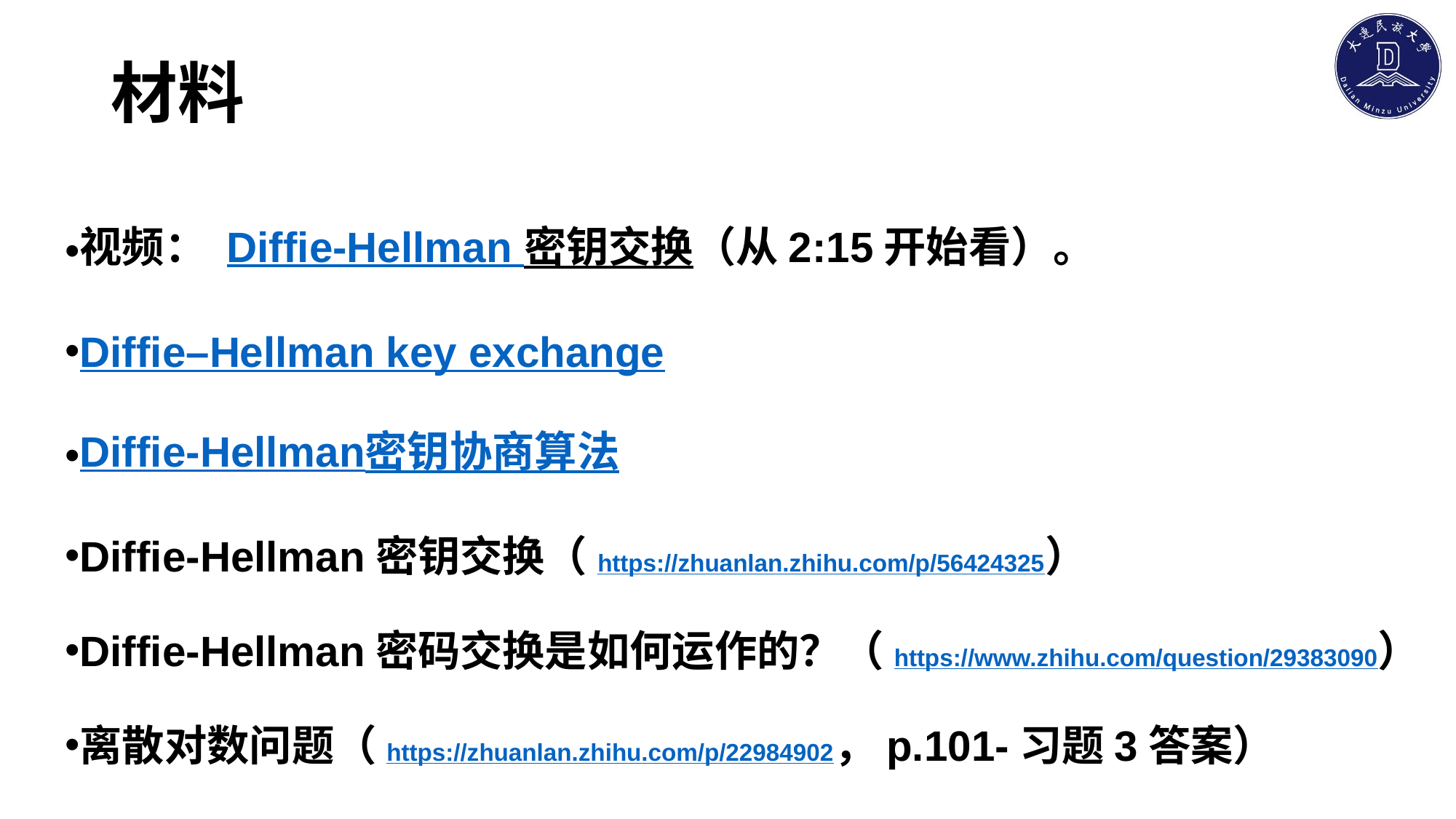

# 材料
视频： Diffie-Hellman 密钥交换（从2:15开始看）。
Diffie–Hellman key exchange
Diffie-Hellman密钥协商算法
Diffie-Hellman密钥交换（https://zhuanlan.zhihu.com/p/56424325）
Diffie-Hellman密码交换是如何运作的？（https://www.zhihu.com/question/29383090）
离散对数问题（https://zhuanlan.zhihu.com/p/22984902，p.101-习题3答案）